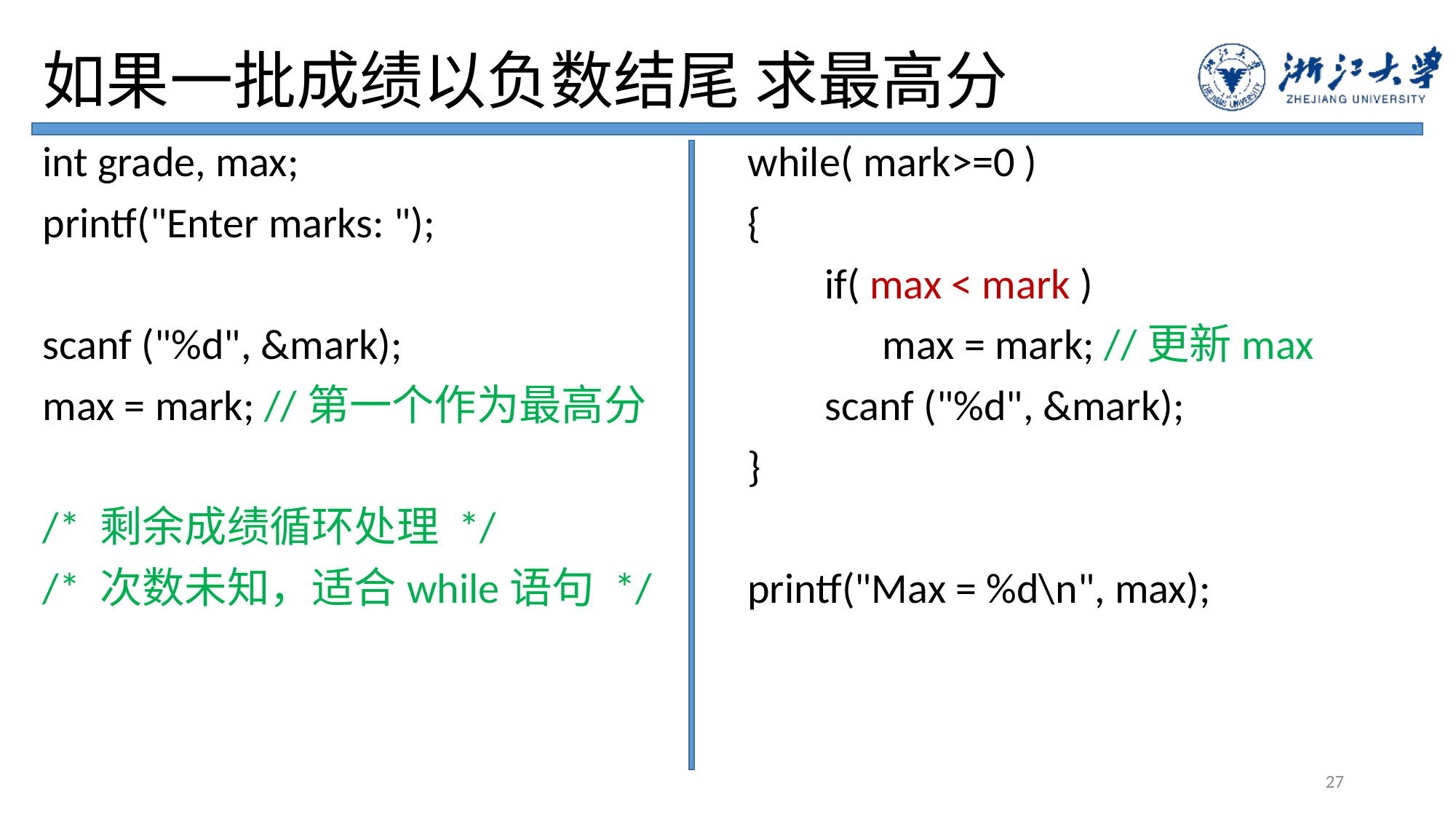

# 如果一批成绩以负数结尾 求最高分
int grade, max;
printf("Enter marks: ");

scanf ("%d", &mark);
max = mark; //第一个作为最高分

/* 剩余成绩循环处理 */
/* 次数未知，适合while语句 */

while( mark>=0 )
{
        if( max < mark )
              max = mark; //更新max
        scanf ("%d", &mark);
}

printf("Max = %d\n", max);

27